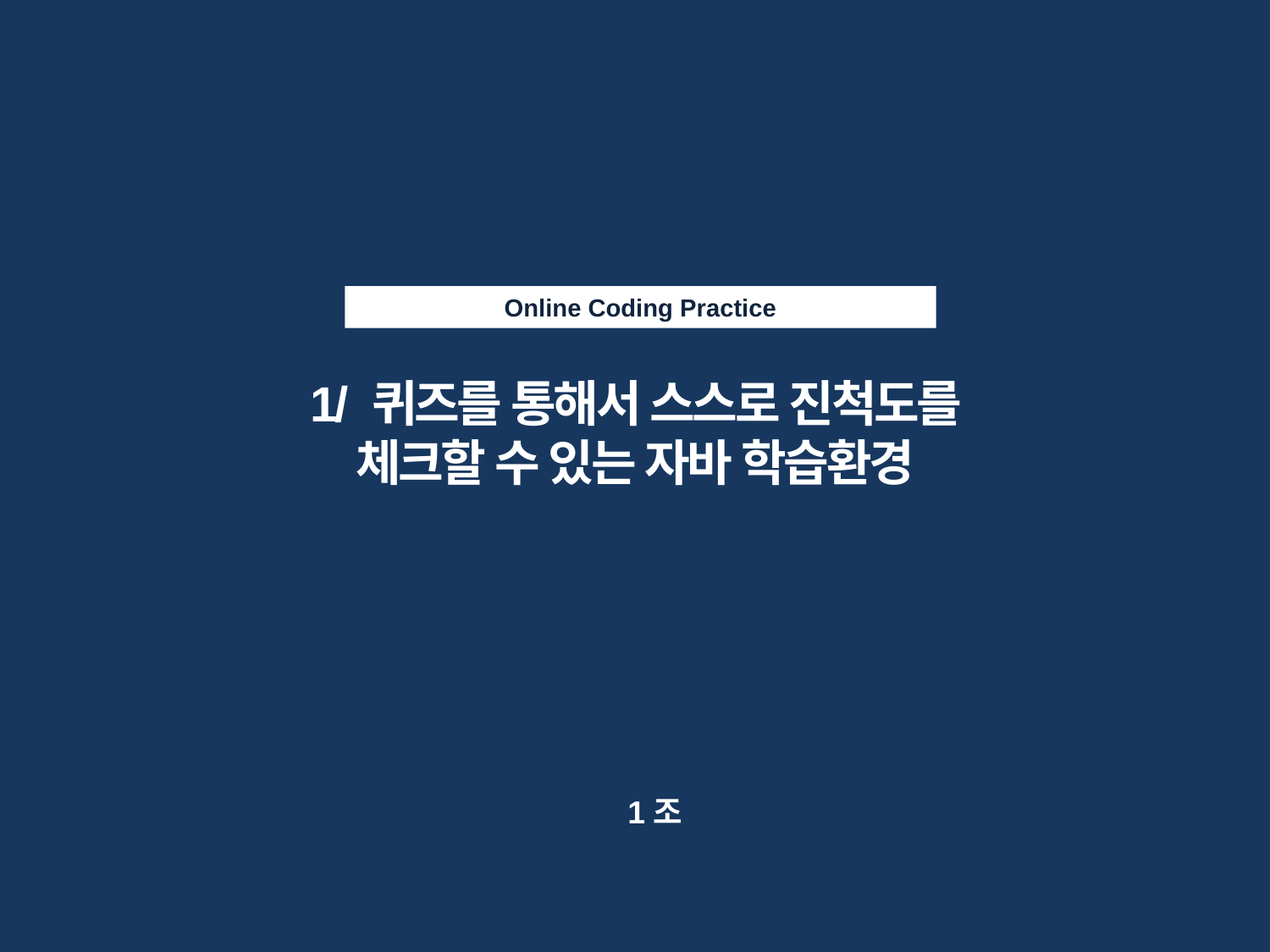

Online Coding Practice
1/ 퀴즈를 통해서 스스로 진척도를 체크할 수 있는 자바 학습환경
1조